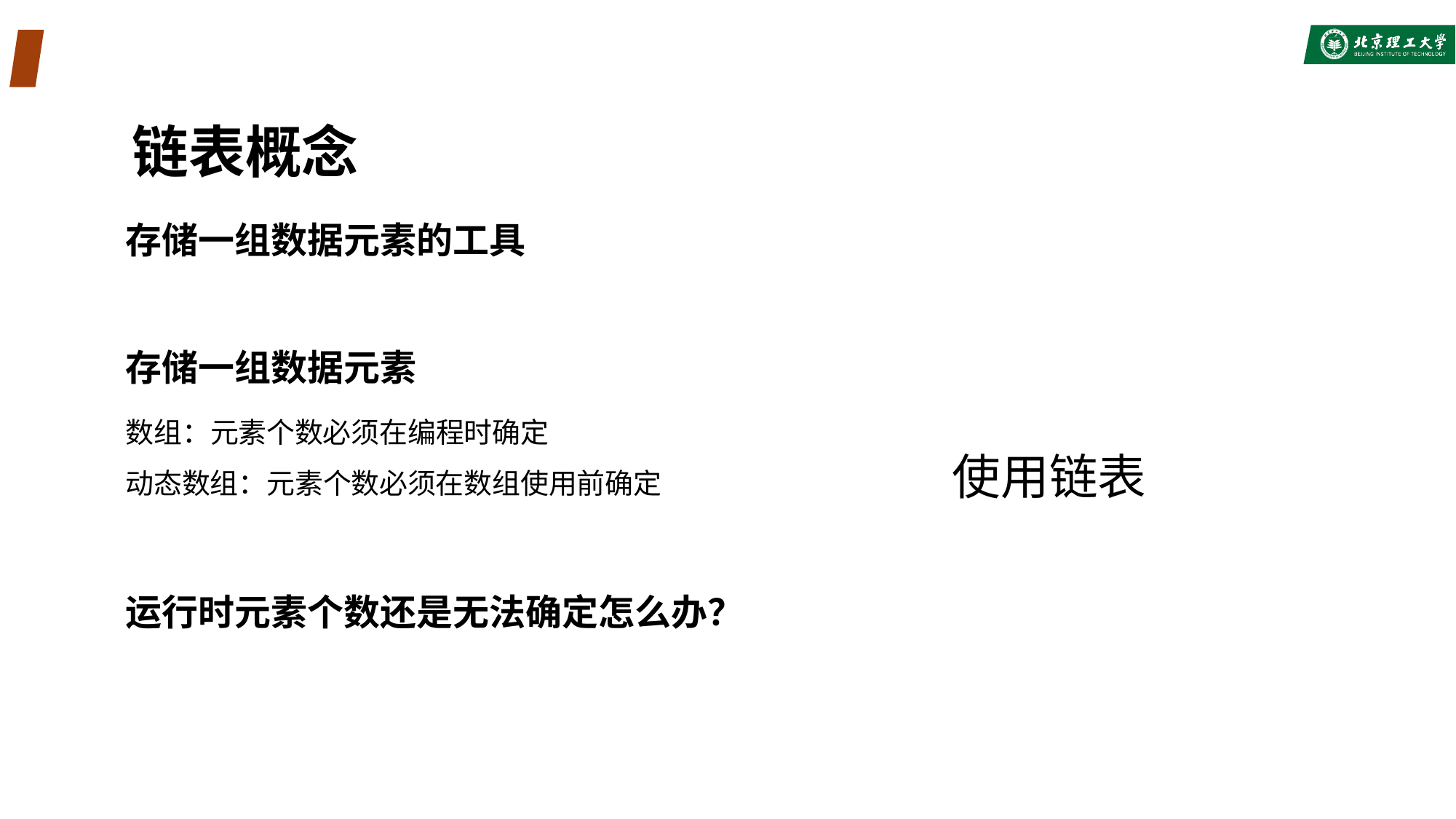

#
 链表概念
存储一组数据元素的工具
存储一组数据元素
数组：元素个数必须在编程时确定
动态数组：元素个数必须在数组使用前确定
使用链表
运行时元素个数还是无法确定怎么办？